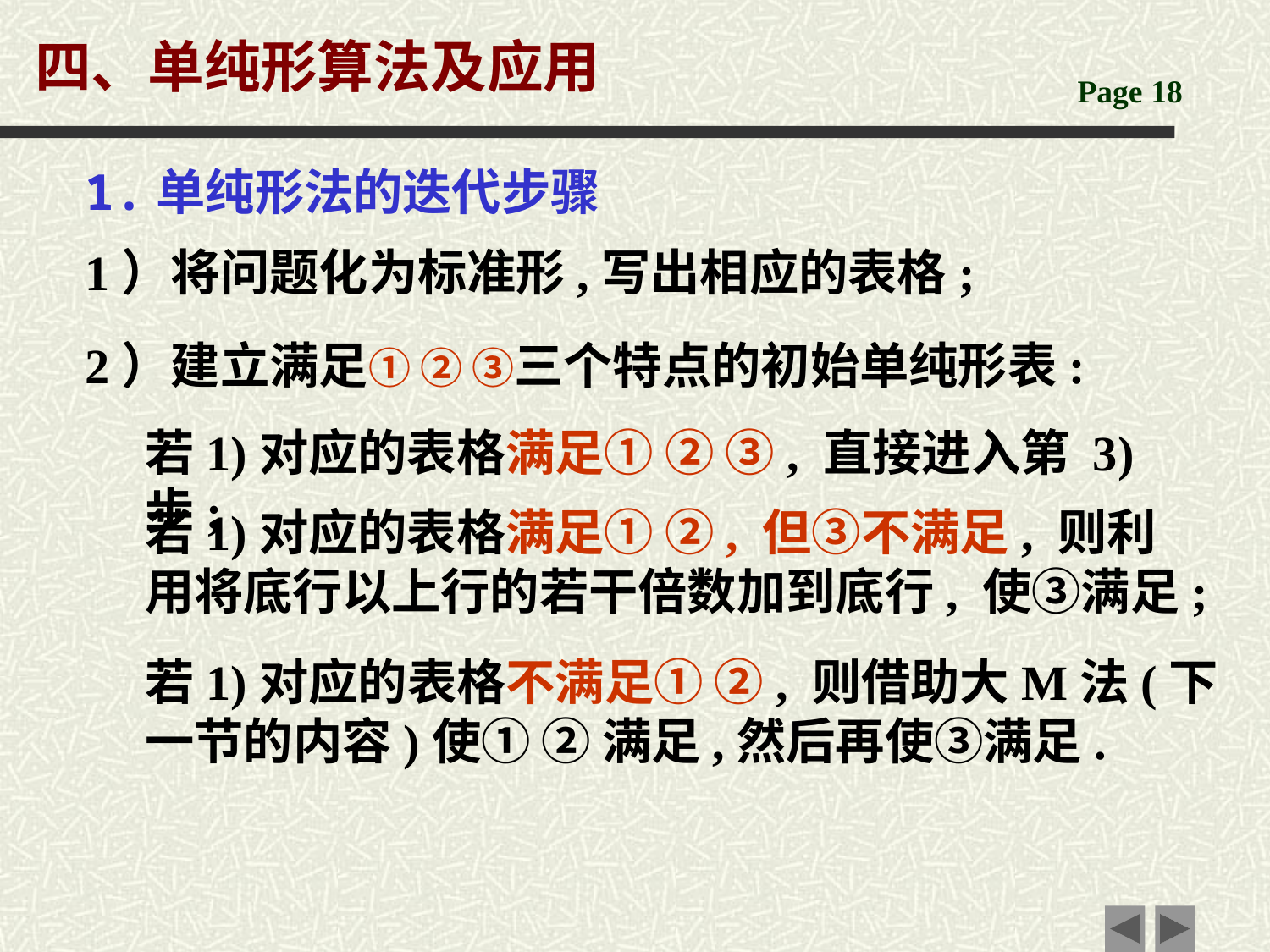

四、单纯形算法及应用
1.单纯形法的迭代步骤
1）将问题化为标准形,写出相应的表格;
2）建立满足① ② ③三个特点的初始单纯形表:
若1)对应的表格满足① ② ③, 直接进入第 3)步;
若1)对应的表格满足① ②, 但③不满足, 则利用将底行以上行的若干倍数加到底行, 使③满足;
若1)对应的表格不满足① ②, 则借助大M法(下一节的内容)使① ② 满足,然后再使③满足.